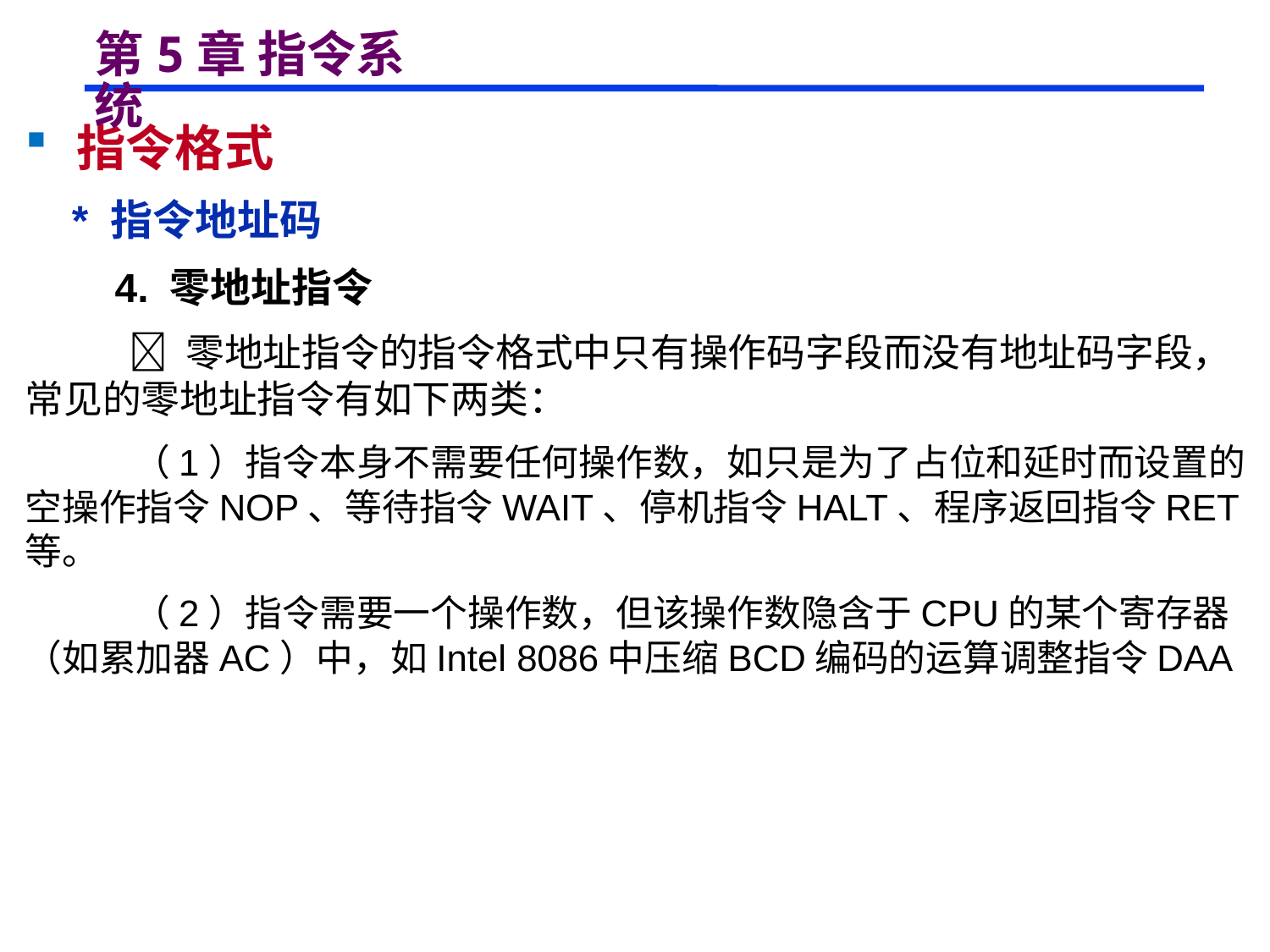

# 第5章 指令系统
 指令格式
    * 指令地址码
        4. 零地址指令
            • 零地址指令的指令格式中只有操作码字段而没有地址码字段，常见的零地址指令有如下两类：
            （1）指令本身不需要任何操作数，如只是为了占位和延时而设置的空操作指令NOP、等待指令WAIT、停机指令HALT、程序返回指令RET等。
            （2）指令需要一个操作数，但该操作数隐含于CPU的某个寄存器（如累加器AC）中，如Intel 8086中压缩BCD编码的运算调整指令DAA